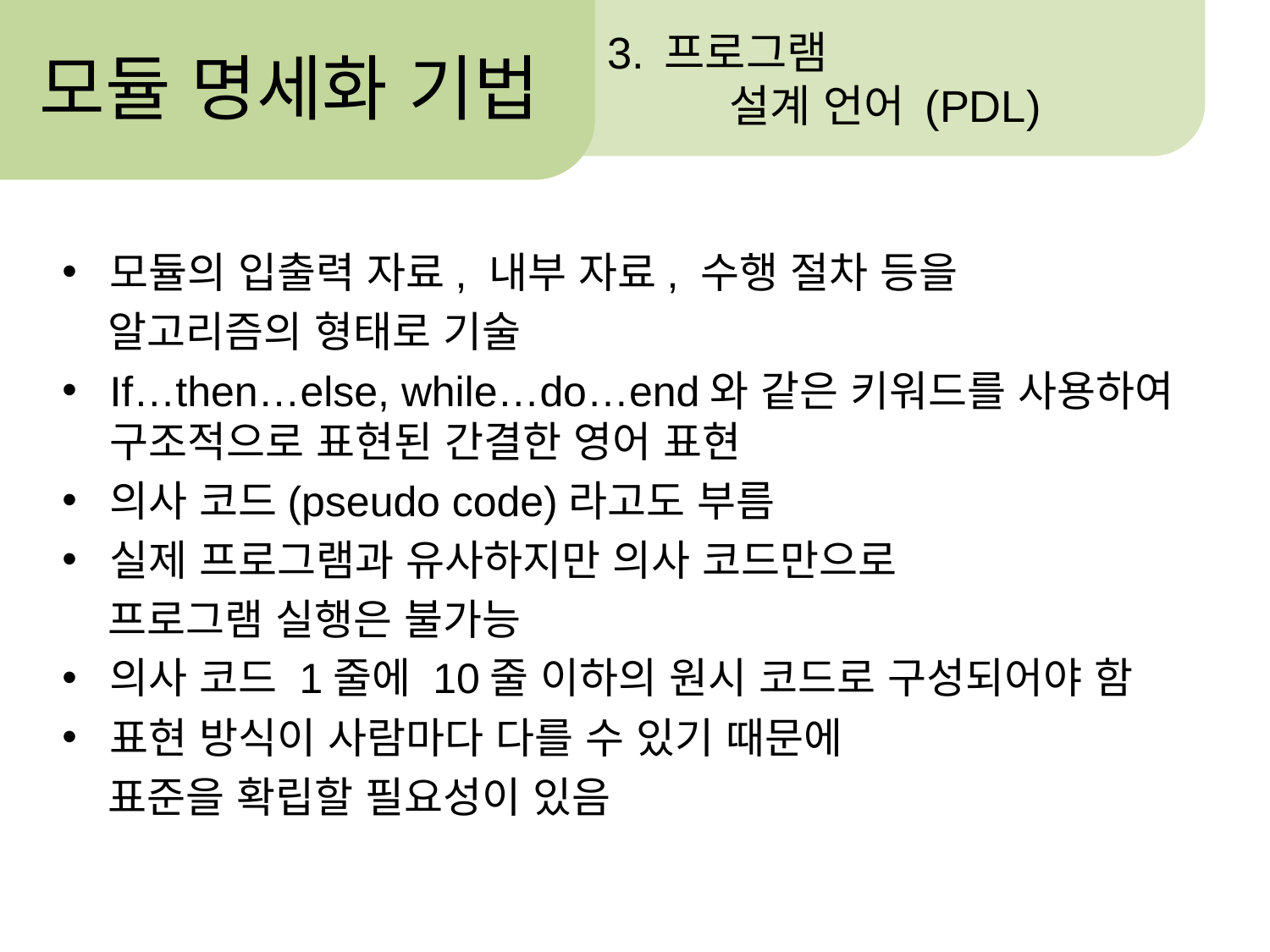

3. 프로그램
	  설계 언어 (PDL)
모듈 명세화 기법
모듈의 입출력 자료, 내부 자료, 수행 절차 등을
   알고리즘의 형태로 기술
If…then…else, while…do…end와 같은 키워드를 사용하여 구조적으로 표현된 간결한 영어 표현
의사 코드(pseudo code)라고도 부름
실제 프로그램과 유사하지만 의사 코드만으로
   프로그램 실행은 불가능
의사 코드 1줄에 10줄 이하의 원시 코드로 구성되어야 함
표현 방식이 사람마다 다를 수 있기 때문에
   표준을 확립할 필요성이 있음